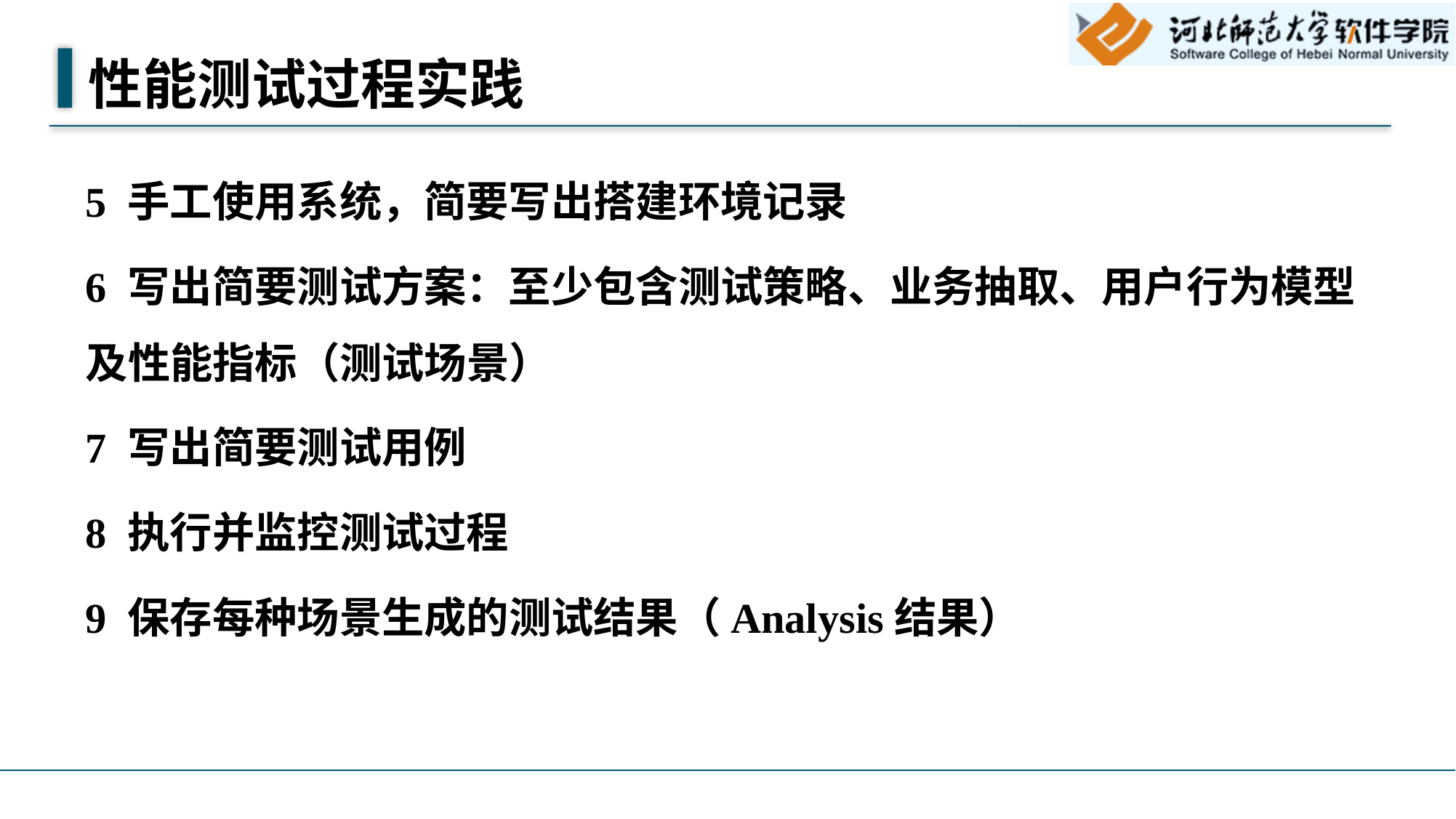

# 性能测试过程实践
5 手工使用系统，简要写出搭建环境记录
6 写出简要测试方案：至少包含测试策略、业务抽取、用户行为模型及性能指标（测试场景）
7 写出简要测试用例
8 执行并监控测试过程
9 保存每种场景生成的测试结果（Analysis结果）